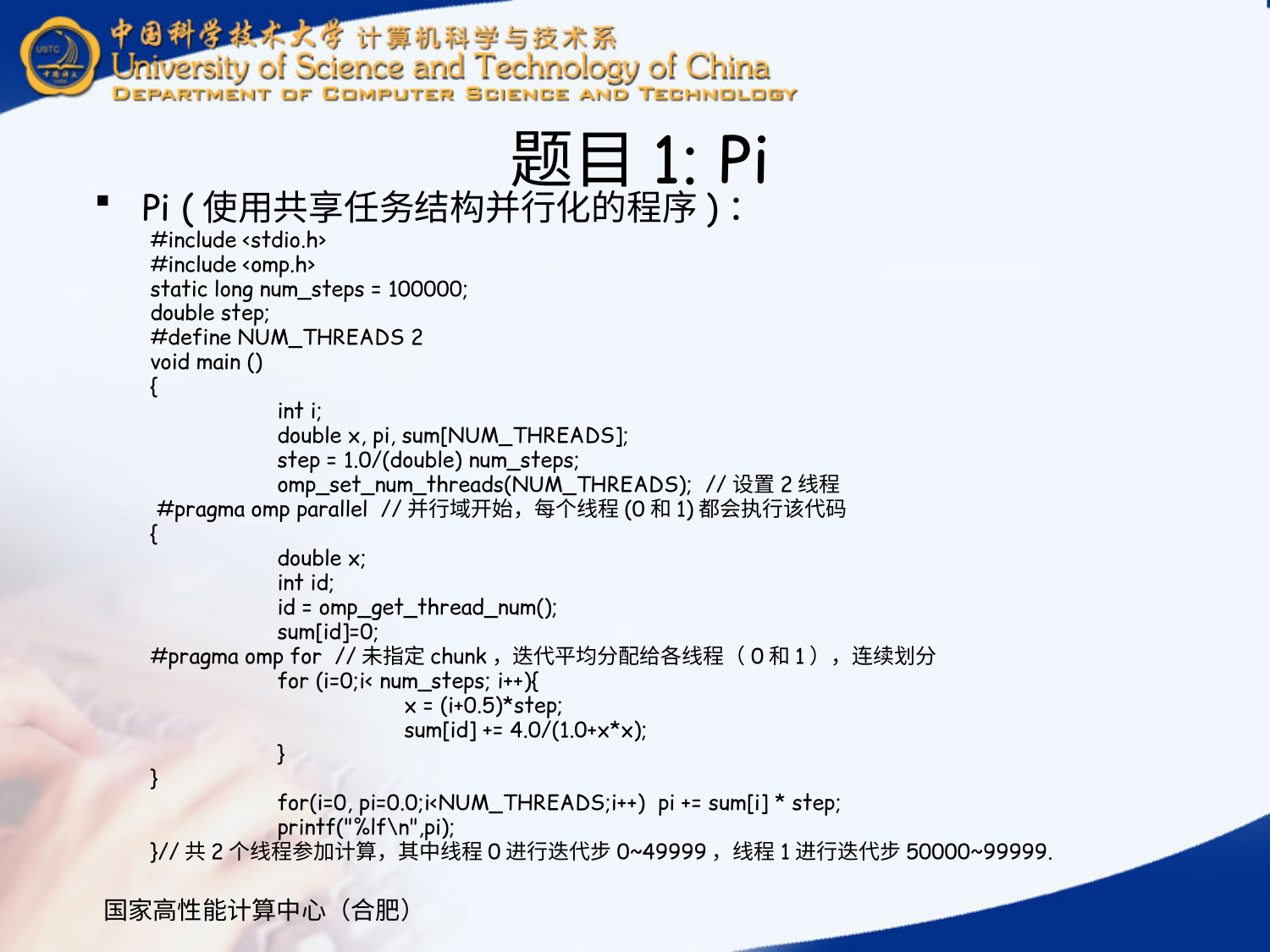

# 题目1: Pi
Pi (使用共享任务结构并行化的程序)：
#include <stdio.h>
#include <omp.h>
static long num_steps = 100000;
double step;
#define NUM_THREADS 2
void main ()
{
	int i;
	double x, pi, sum[NUM_THREADS];
	step = 1.0/(double) num_steps;
	omp_set_num_threads(NUM_THREADS);  //设置2线程
 #pragma omp parallel  //并行域开始，每个线程(0和1)都会执行该代码
{
	double x;
	int id;
	id = omp_get_thread_num();
	sum[id]=0;
#pragma omp for  //未指定chunk，迭代平均分配给各线程（0和1），连续划分
	for (i=0;i< num_steps; i++){
		x = (i+0.5)*step;
		sum[id] += 4.0/(1.0+x*x);
	}
}
	for(i=0, pi=0.0;i<NUM_THREADS;i++)  pi += sum[i] * step;
	printf("%lf\n",pi);
}//共2个线程参加计算，其中线程0进行迭代步0~49999，线程1进行迭代步50000~99999.
国家高性能计算中心（合肥）